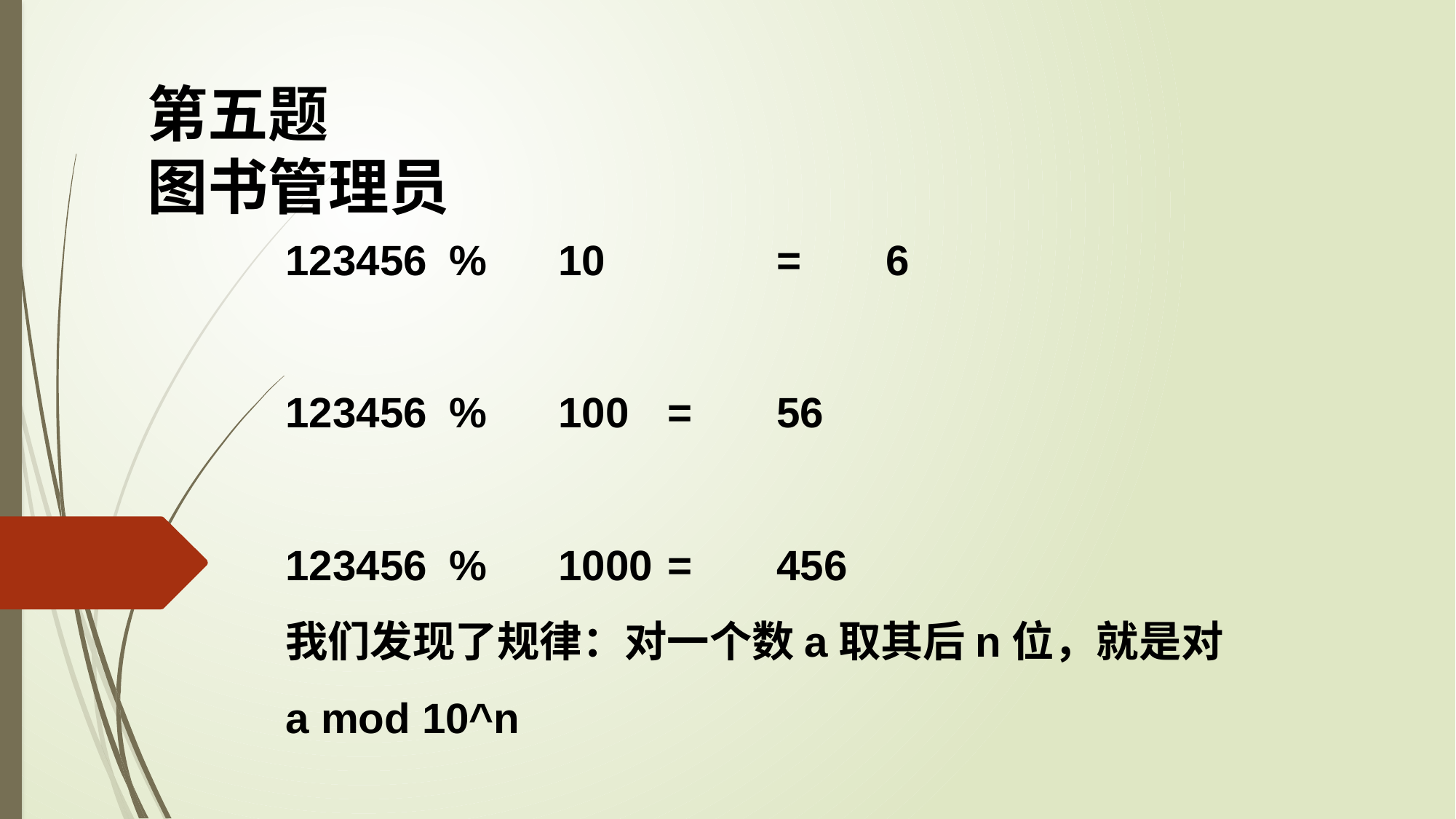

第五题
图书管理员
123456	%	10		=	6

123456	%	100	=	56

123456	%	1000	=	456
我们发现了规律：对一个数a取其后n位，就是对
a mod 10^n